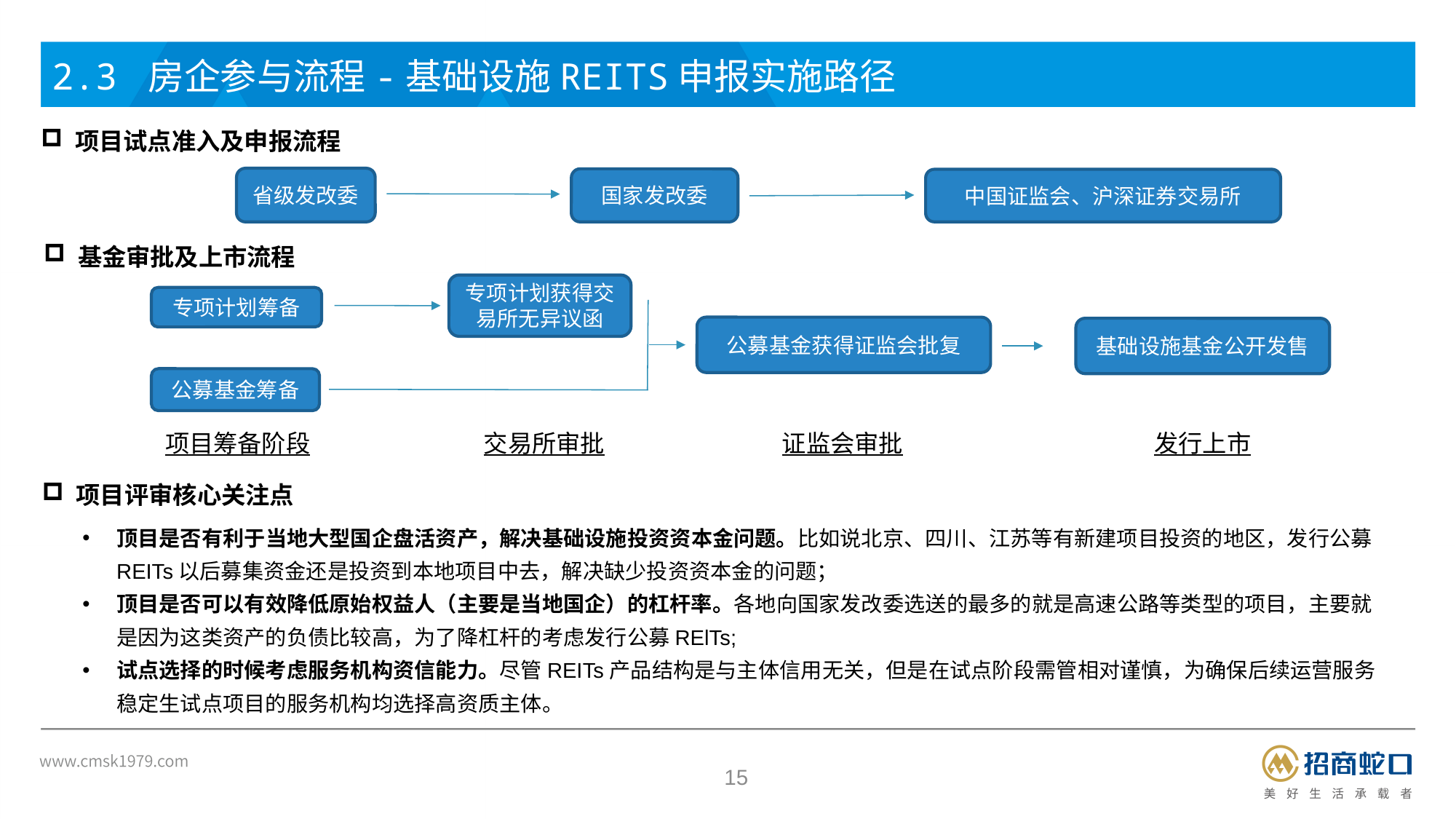

2.3 房企参与流程-基础设施REITS申报实施路径
项目试点准入及申报流程
省级发改委
国家发改委
中国证监会、沪深证券交易所
基金审批及上市流程
专项计划获得交易所无异议函
专项计划筹备
公募基金获得证监会批复
基础设施基金公开发售
公募基金筹备
项目筹备阶段
交易所审批
证监会审批
发行上市
项目评审核心关注点
顶目是否有利于当地大型国企盘活资产，解决基础设施投资资本金问题。比如说北京、四川、江苏等有新建项目投资的地区，发行公募REITs以后募集资金还是投资到本地项目中去，解决缺少投资资本金的问题；
顶目是否可以有效降低原始权益人（主要是当地国企）的杠杆率。各地向国家发改委选送的最多的就是高速公路等类型的项目，主要就是因为这类资产的负债比较高，为了降杠杆的考虑发行公募RElTs;
试点选择的时候考虑服务机构资信能力。尽管REITs产品结构是与主体信用无关，但是在试点阶段需管相对谨慎，为确保后续运营服务稳定生试点项目的服务机构均选择高资质主体。